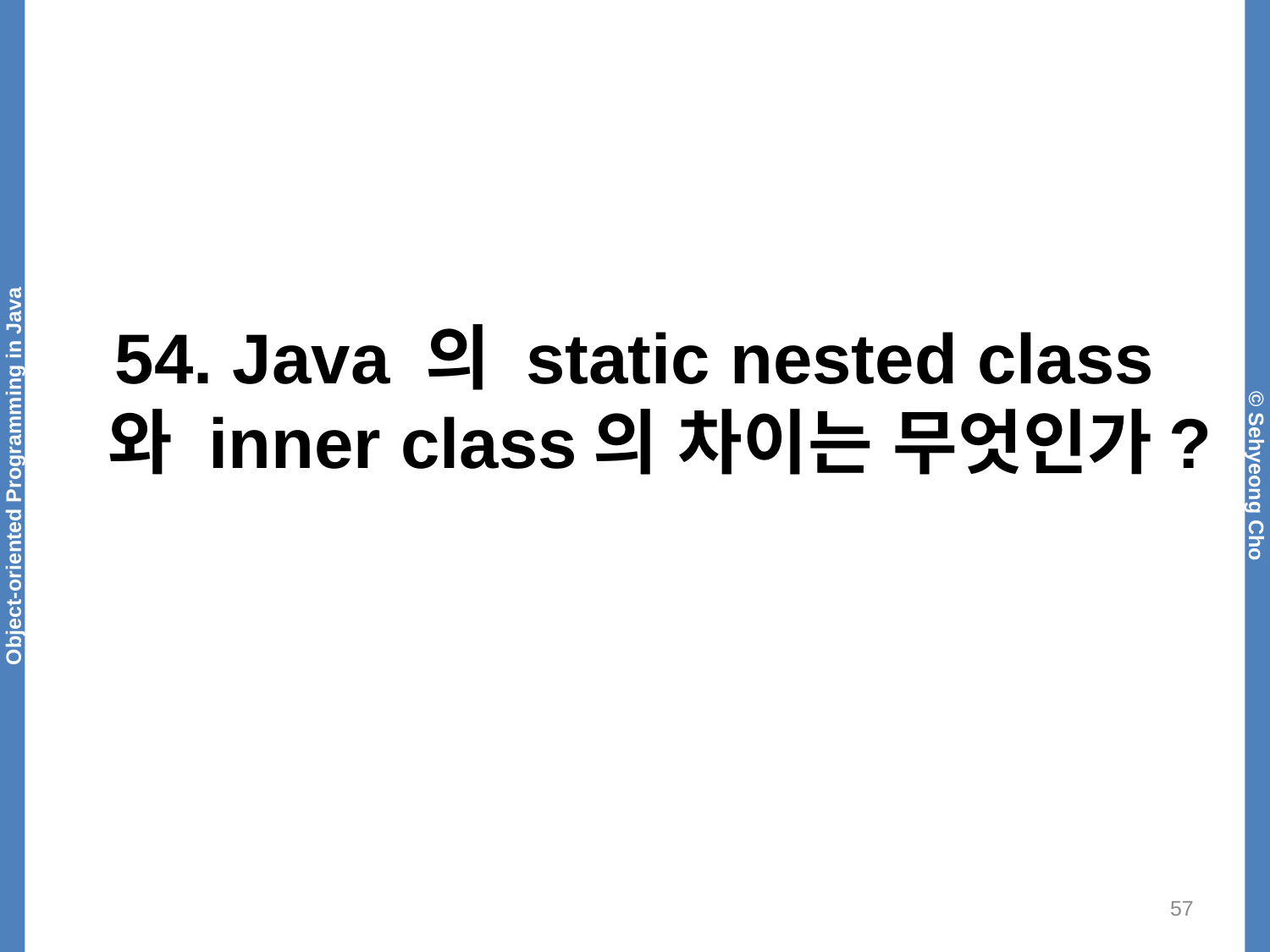

# 54. Java 의 static nested class 와 inner class의 차이는 무엇인가?

57